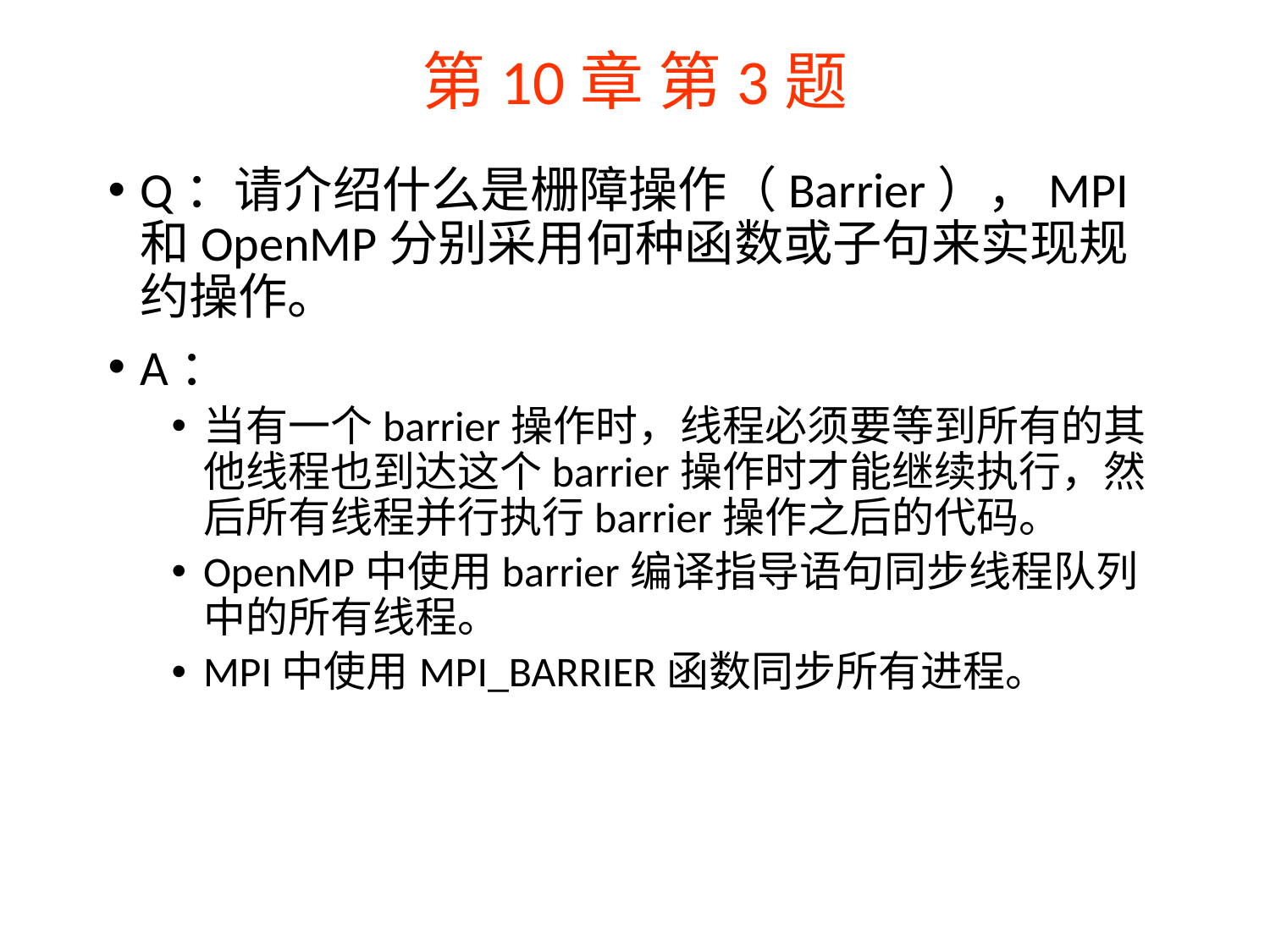

# 第10章 第3题
Q：请介绍什么是栅障操作（Barrier），MPI和OpenMP分别采用何种函数或子句来实现规约操作。
A：
当有一个barrier操作时，线程必须要等到所有的其他线程也到达这个barrier操作时才能继续执行，然后所有线程并行执行barrier操作之后的代码。
OpenMP中使用barrier编译指导语句同步线程队列中的所有线程。
MPI中使用MPI_BARRIER函数同步所有进程。